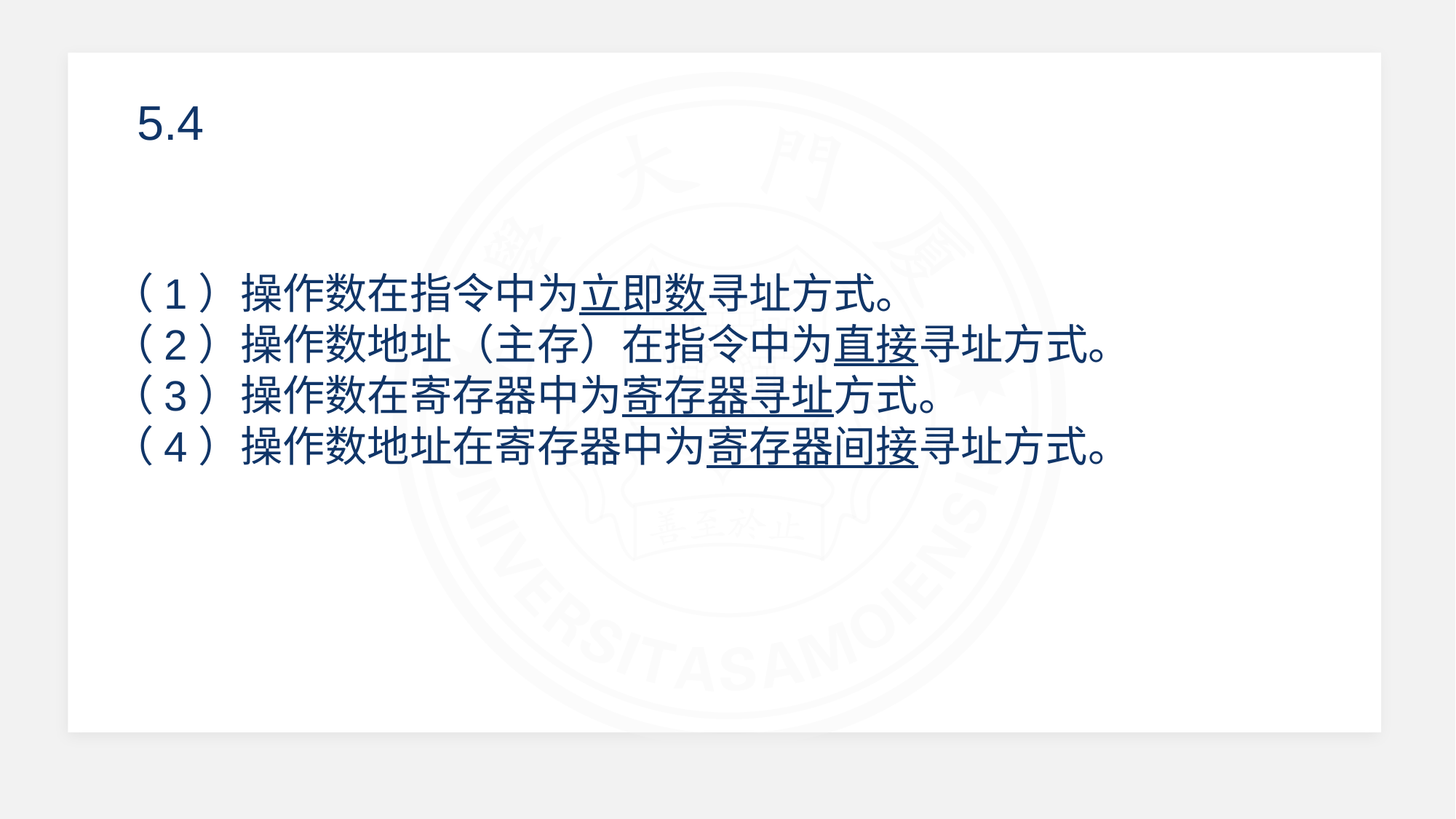

5.4
（1）操作数在指令中为立即数寻址方式。
（2）操作数地址（主存）在指令中为直接寻址方式。
（3）操作数在寄存器中为寄存器寻址方式。
（4）操作数地址在寄存器中为寄存器间接寻址方式。